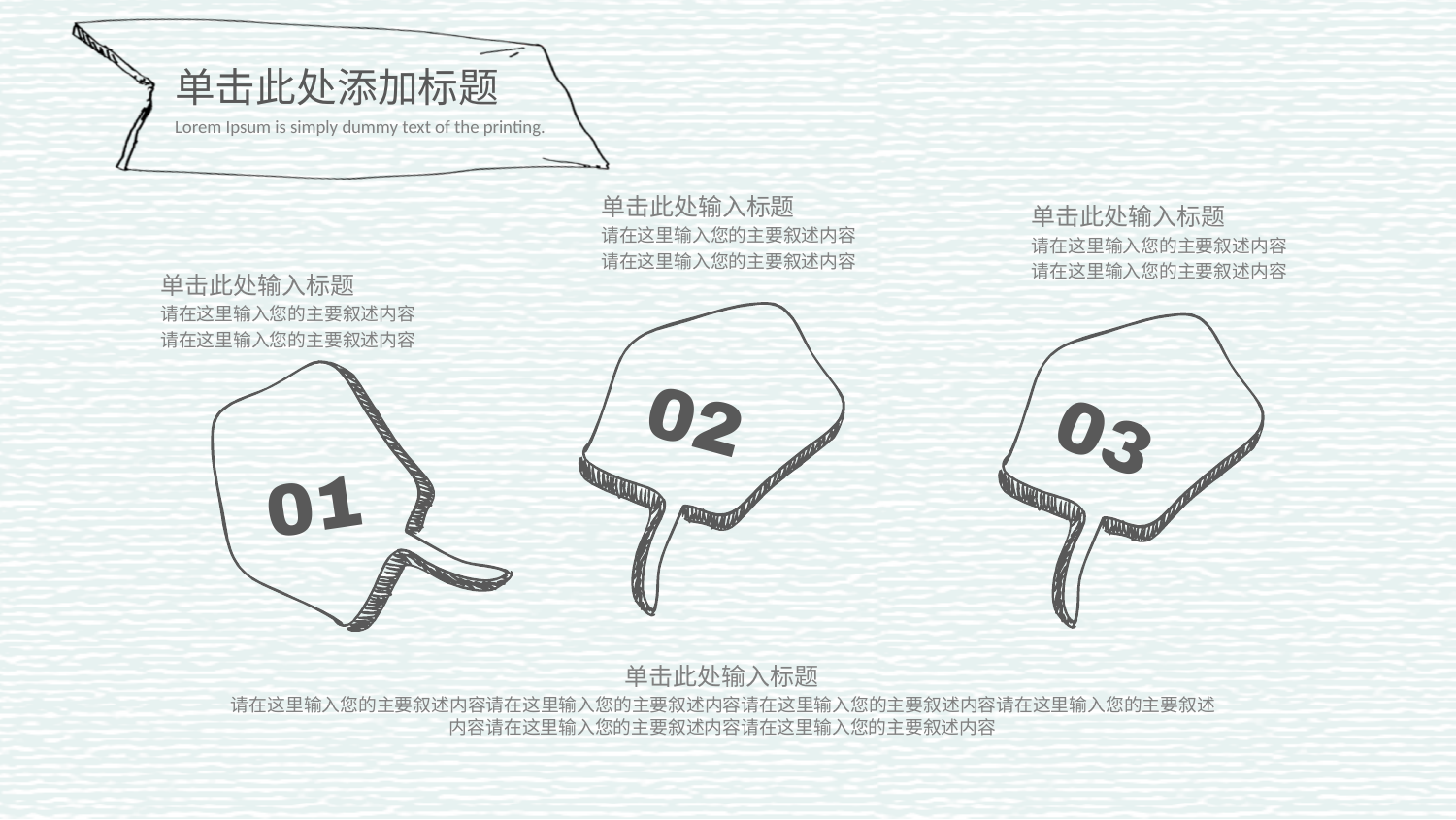

单击此处输入标题
请在这里输入您的主要叙述内容
请在这里输入您的主要叙述内容
单击此处输入标题
请在这里输入您的主要叙述内容
请在这里输入您的主要叙述内容
单击此处输入标题
请在这里输入您的主要叙述内容
请在这里输入您的主要叙述内容

02

03

01
单击此处输入标题
请在这里输入您的主要叙述内容请在这里输入您的主要叙述内容请在这里输入您的主要叙述内容请在这里输入您的主要叙述内容请在这里输入您的主要叙述内容请在这里输入您的主要叙述内容